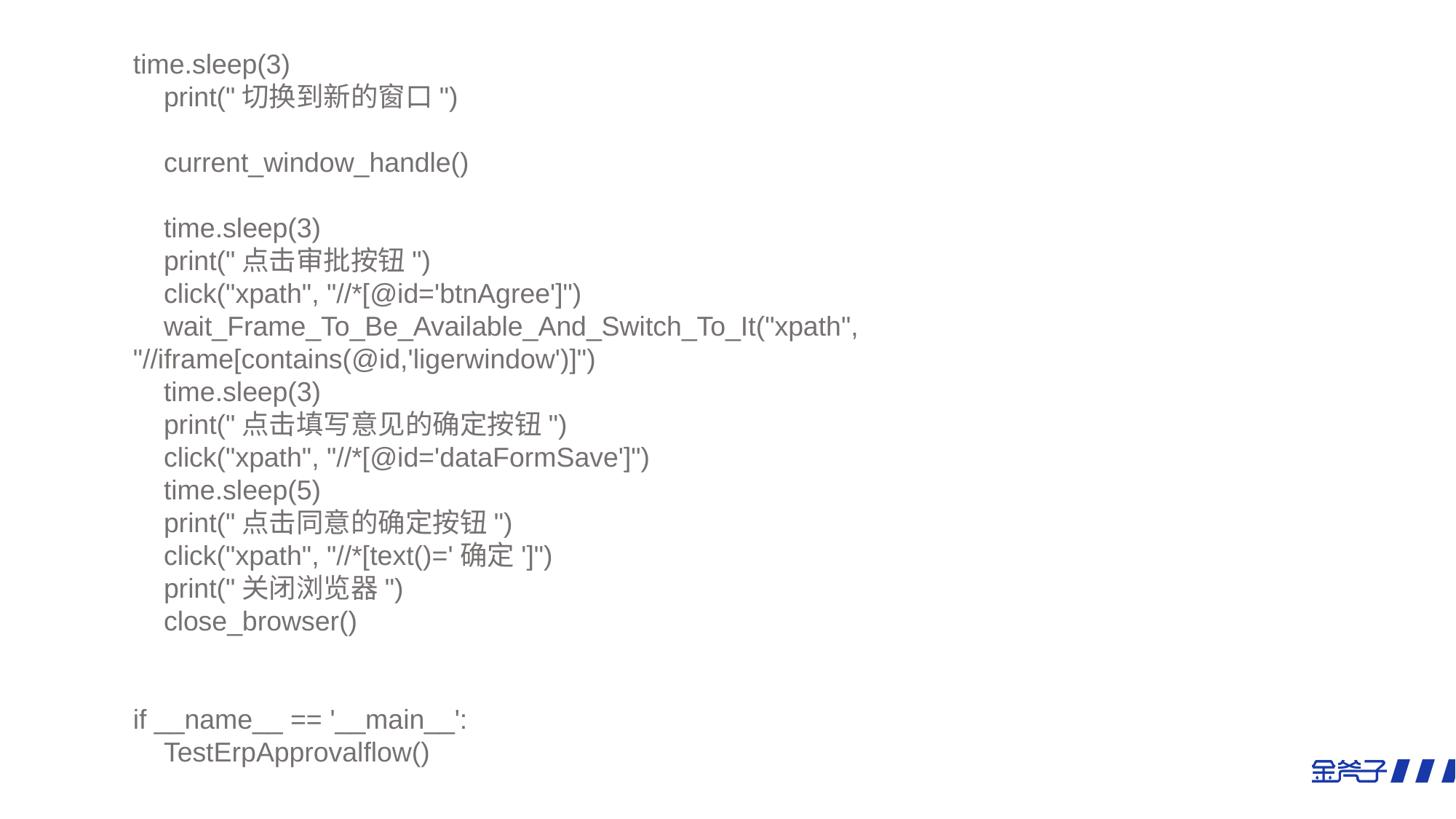

time.sleep(3)
    print("切换到新的窗口")

    current_window_handle()

    time.sleep(3)
    print("点击审批按钮")
    click("xpath", "//*[@id='btnAgree']")
    wait_Frame_To_Be_Available_And_Switch_To_It("xpath", "//iframe[contains(@id,'ligerwindow')]")
    time.sleep(3)
    print("点击填写意见的确定按钮")
    click("xpath", "//*[@id='dataFormSave']")
    time.sleep(5)
    print("点击同意的确定按钮")
    click("xpath", "//*[text()='确定']")
    print("关闭浏览器")
    close_browser()

if __name__ == '__main__':
    TestErpApprovalflow()